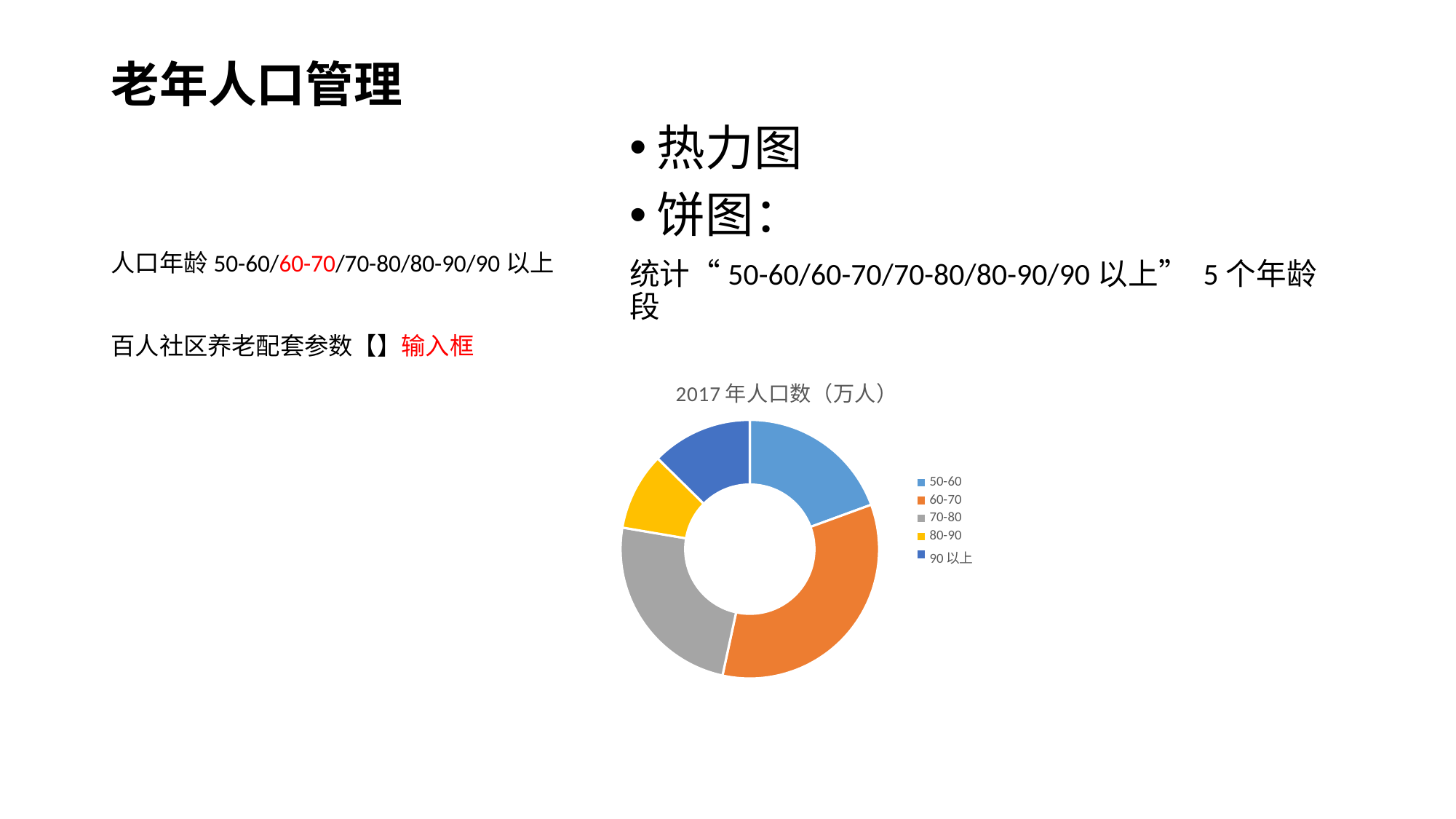

# 老年人口管理
热力图
饼图：
统计“50-60/60-70/70-80/80-90/90以上” 5个年龄段

人口年龄50-60/60-70/70-80/80-90/90以上

百人社区养老配套参数【】输入框

### Chart: 2017年人口数（万人）

| Category | XXXX年人口数（万人） |
|---|---|
| 50-60 | 20.0 |
| 60-70 | 35.0 |
| 70-80 | 25.0 |
| 80-90 | 10.0 |
| 90以上 | 13.0 |